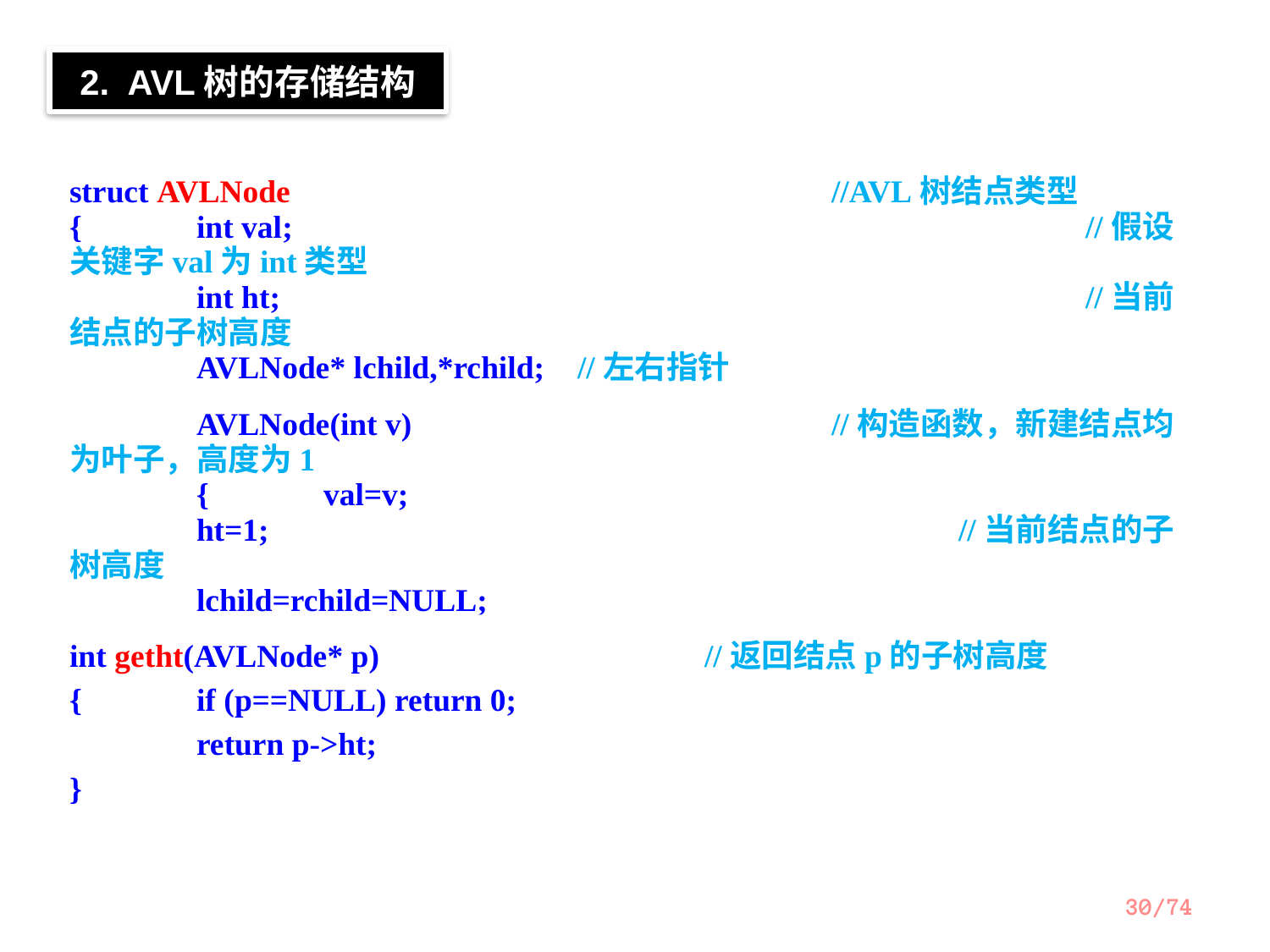

2.  AVL树的存储结构
struct AVLNode 					//AVL树结点类型
{   	int val;							//假设关键字val为int类型
    	int ht; 							//当前结点的子树高度
    	AVLNode* lchild,*rchild; 	//左右指针
    	AVLNode(int v) 				//构造函数，新建结点均为叶子，高度为1
    	{	val=v;
         	ht=1; 						//当前结点的子树高度
         	lchild=rchild=NULL;
    	}
};
int getht(AVLNode* p)			//返回结点p的子树高度
{   	if (p==NULL) return 0;
     	return p->ht;
}
30/74